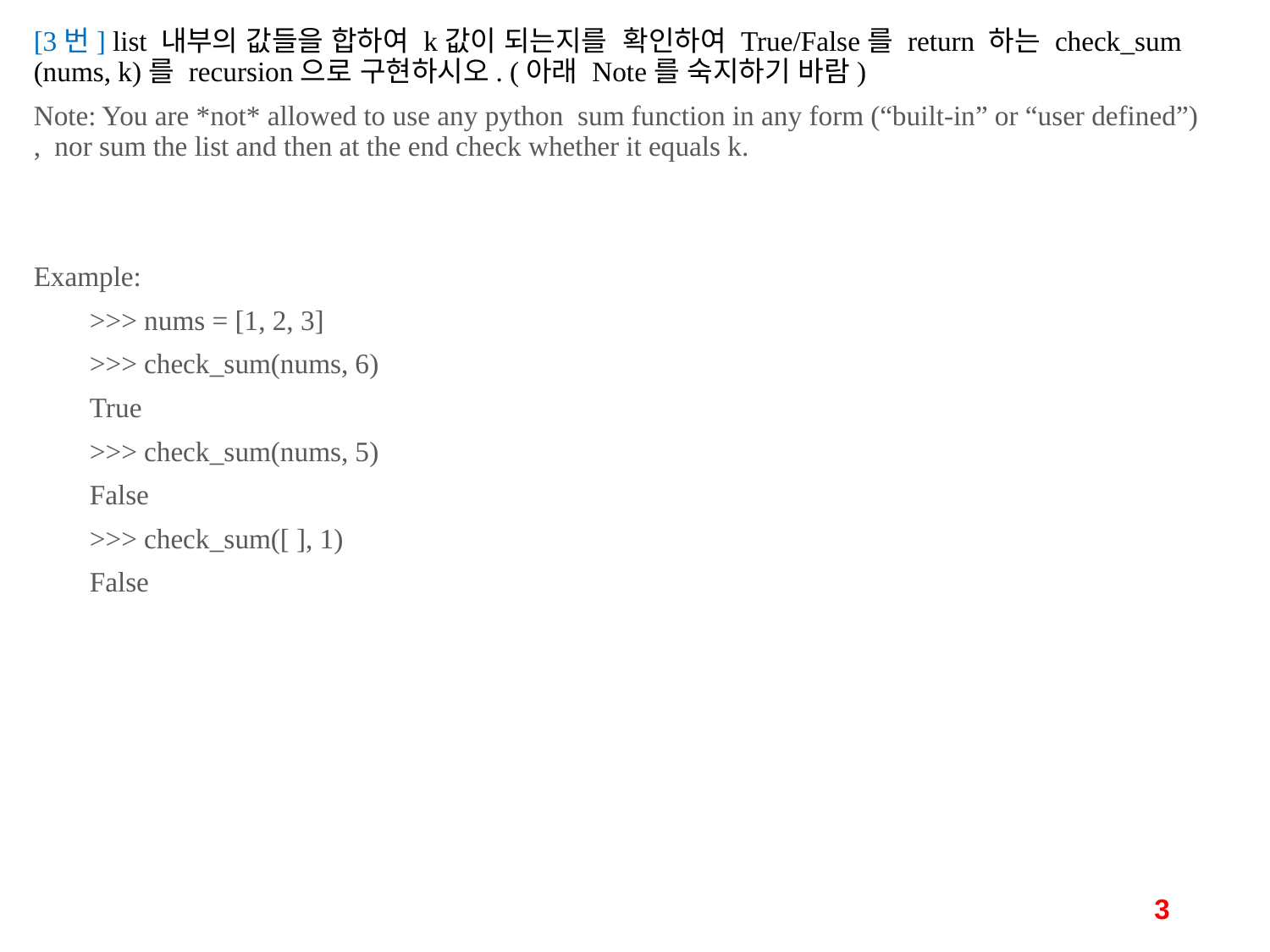

[3번] list 내부의 값들을 합하여 k값이 되는지를  확인하여 True/False를 return 하는 check_sum (nums, k)를 recursion으로 구현하시오. (아래 Note를 숙지하기 바람)
Note: You are *not* allowed to use any python  sum function in any form (“built-in” or “user defined”) ,  nor sum the list and then at the end check whether it equals k.

Example:
        >>> nums = [1, 2, 3]
        >>> check_sum(nums, 6)
        True
        >>> check_sum(nums, 5)
        False
        >>> check_sum([ ], 1)
        False

3